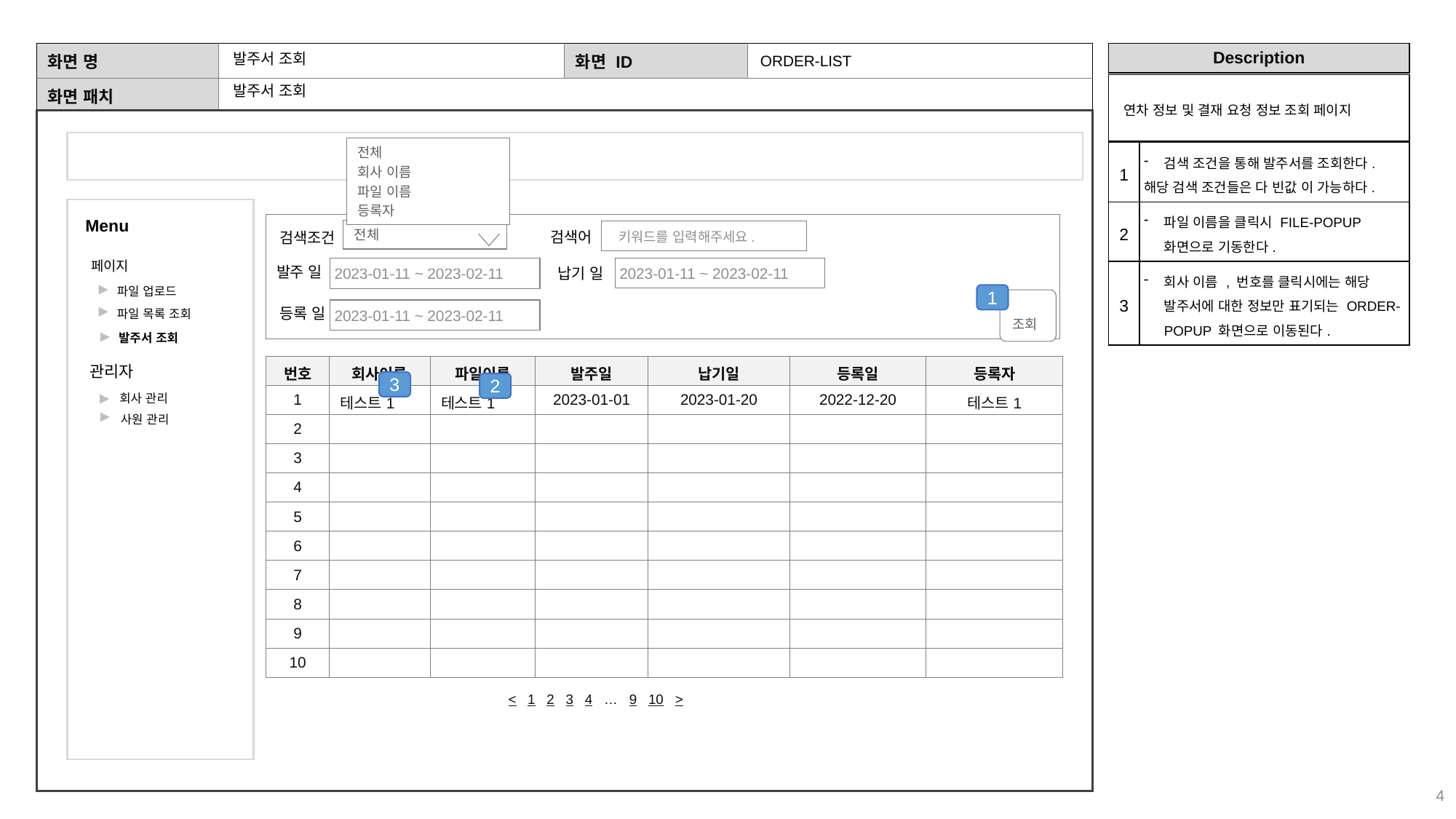

ORDER-LIST
발주서 조회
연차 정보 및 결재 요청 정보 조회 페이지
발주서 조회

전체
회사 이름
파일 이름
등록자
| 1 | 검색 조건을 통해 발주서를 조회한다. 해당 검색 조건들은 다 빈값 이 가능하다. |
| --- | --- |
| 2 | 파일 이름을 클릭시 FILE-POPUP 화면으로 기동한다. |
| 3 | 회사 이름 , 번호를 클릭시에는 해당 발주서에 대한 정보만 표기되는 ORDER-POPUP 화면으로 이동된다. |

Menu

전체
    키워드를 입력해주세요.
검색어
검색조건

페이지
발주 일
 2023-01-11 ~ 2023-02-11
 2023-01-11 ~ 2023-02-11
납기 일
파일 업로드

파일 목록 조회

1
 조회
등록 일
 2023-01-11 ~ 2023-02-11
발주서 조회

관리자
| 번호 | 회사이름 | 파일이름 | 발주일 | 납기일 | 등록일 | 등록자 |
| --- | --- | --- | --- | --- | --- | --- |
| 1 | 테스트1 | 테스트1 | 2023-01-01 | 2023-01-20 | 2022-12-20 | 테스트1 |
| 2 |  |  |  |  |  |  |
| 3 |  |  |  |  |  |  |
| 4 |  |  |  |  |  |  |
| 5 |  |  |  |  |  |  |
| 6 |  |  |  |  |  |  |
| 7 |  |  |  |  |  |  |
| 8 |  |  |  |  |  |  |
| 9 |  |  |  |  |  |  |
| 10 |  |  |  |  |  |  |
3
2
회사 관리

사원 관리

<   1   2   3   4   …   9   10   >
4